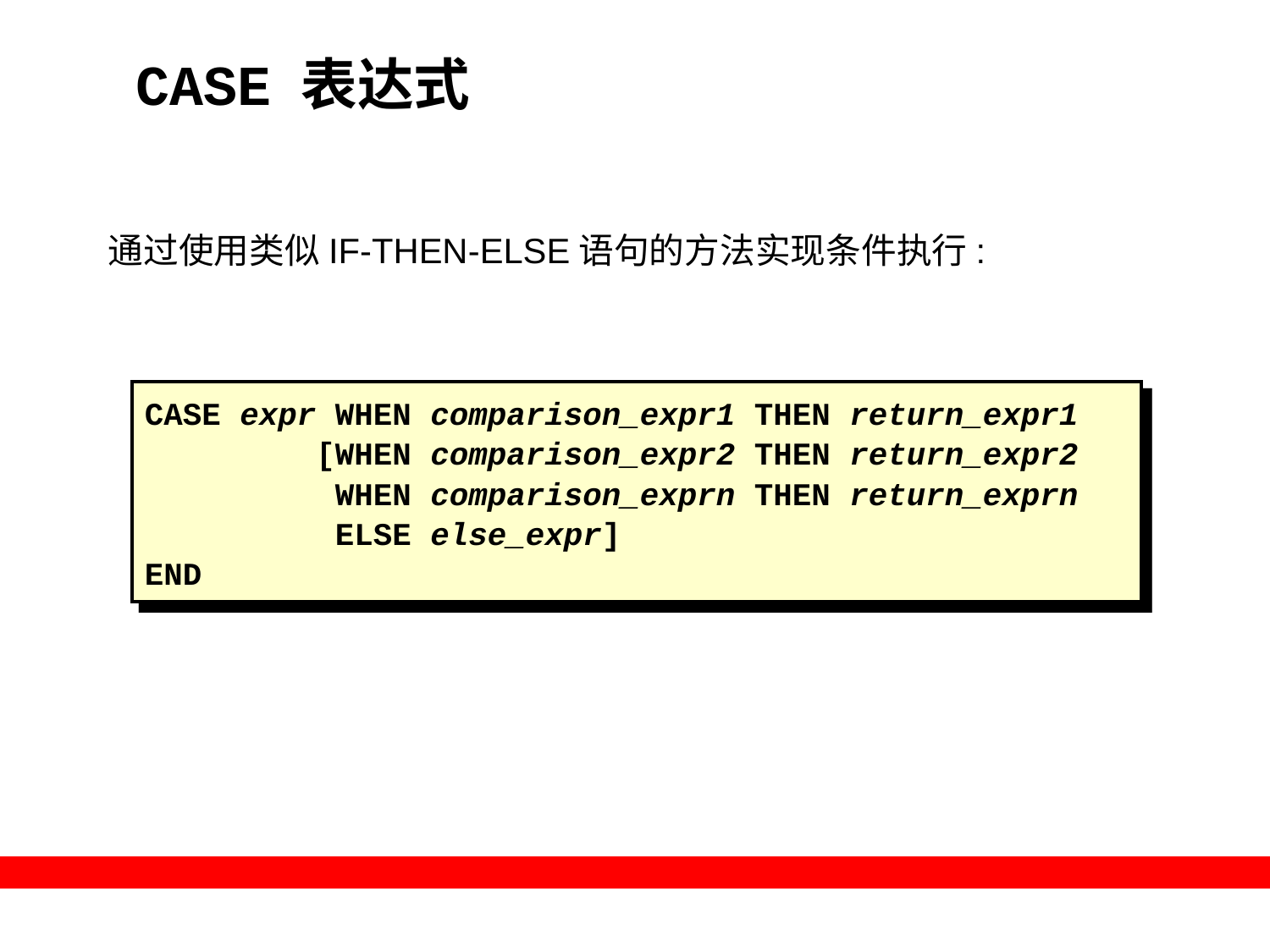

# CASE 表达式
通过使用类似IF-THEN-ELSE语句的方法实现条件执行:
CASE expr WHEN comparison_expr1 THEN return_expr1
         [WHEN comparison_expr2 THEN return_expr2
          WHEN comparison_exprn THEN return_exprn
          ELSE else_expr]
END